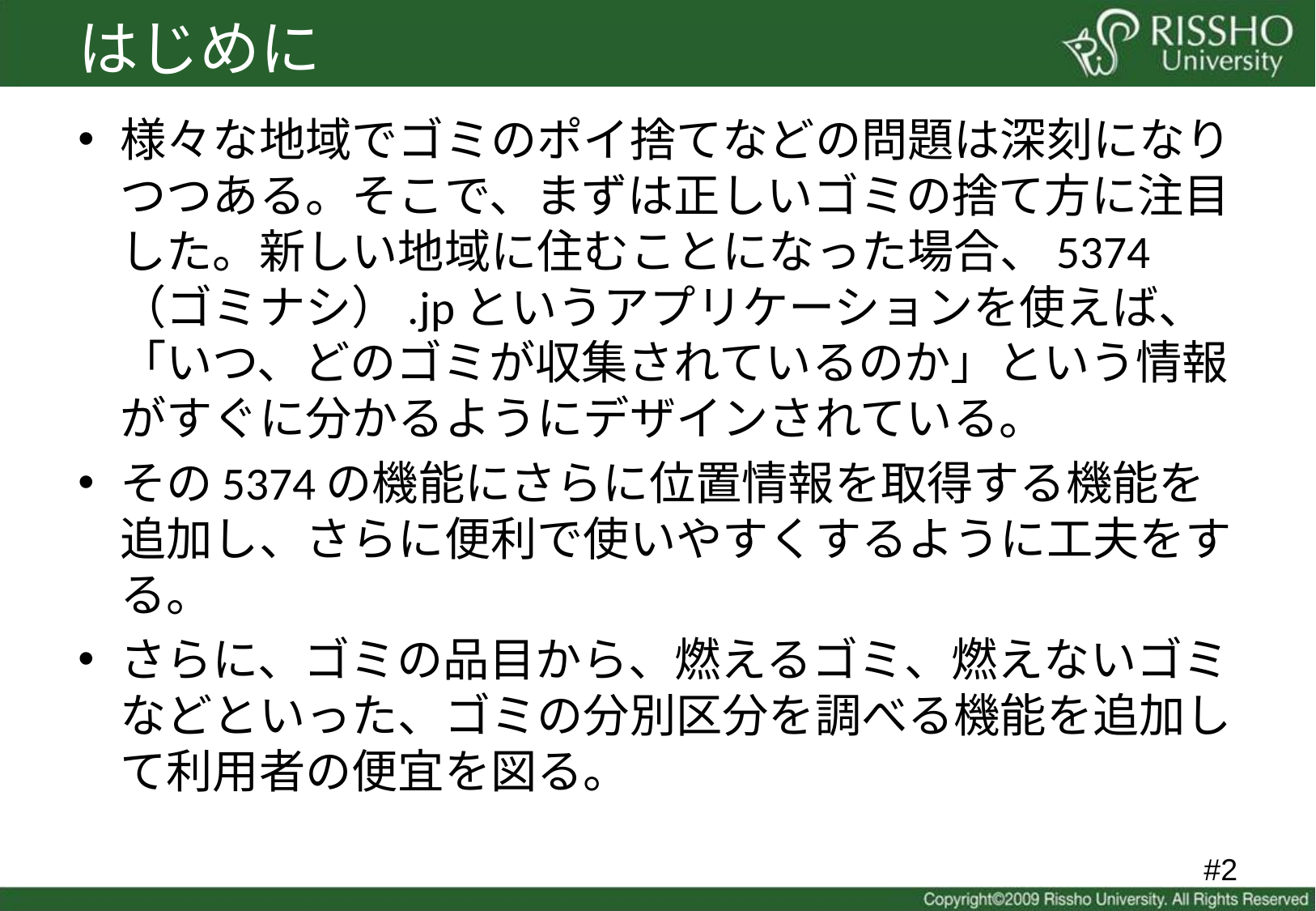

# はじめに
様々な地域でゴミのポイ捨てなどの問題は深刻になりつつある。そこで、まずは正しいゴミの捨て方に注目した。新しい地域に住むことになった場合、5374（ゴミナシ）.jpというアプリケーションを使えば、「いつ、どのゴミが収集されているのか」という情報がすぐに分かるようにデザインされている。
その5374の機能にさらに位置情報を取得する機能を追加し、さらに便利で使いやすくするように工夫をする。
さらに、ゴミの品目から、燃えるゴミ、燃えないゴミなどといった、ゴミの分別区分を調べる機能を追加して利用者の便宜を図る。